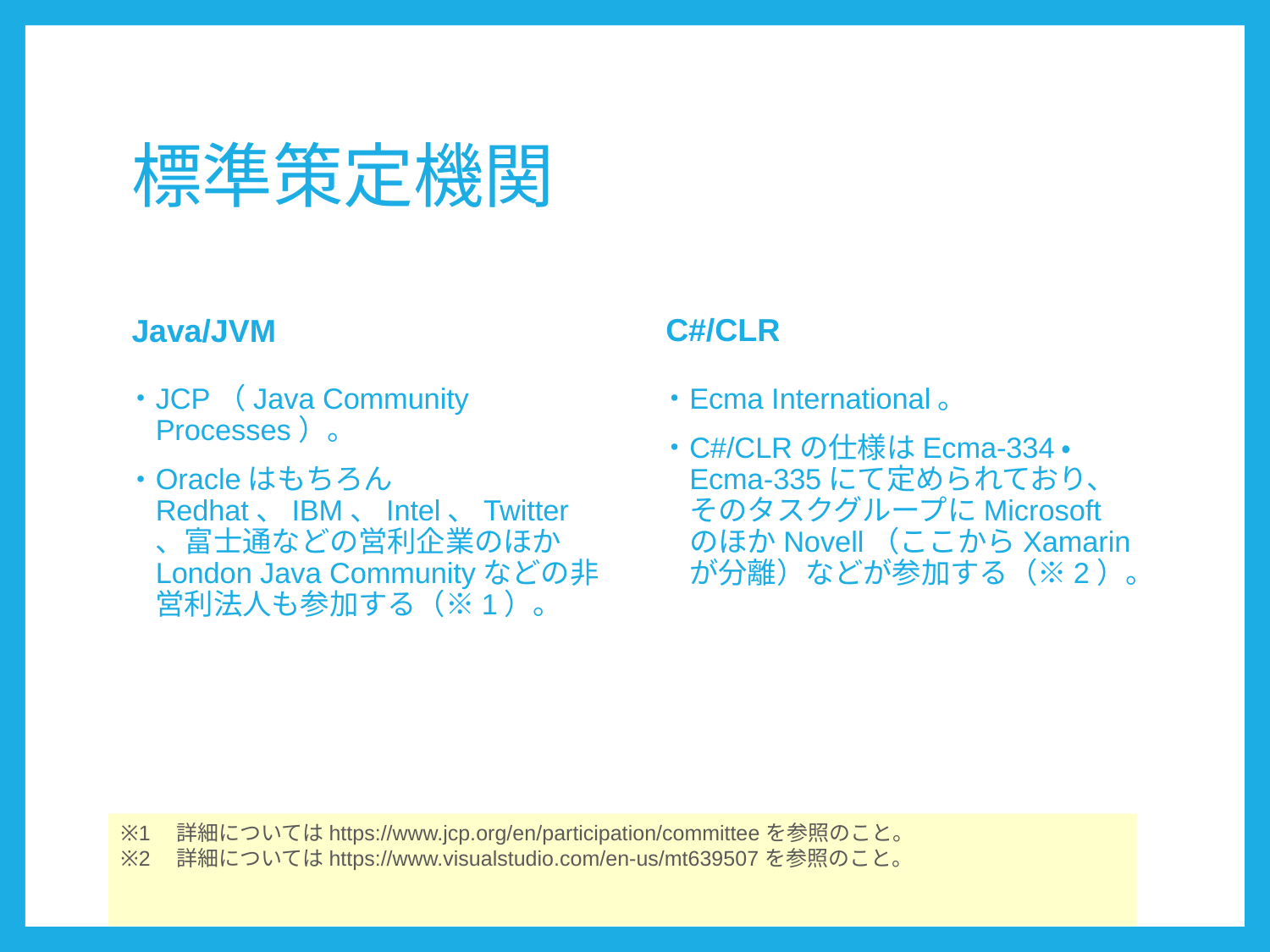

# 標準策定機関
C#/CLR
Java/JVM
Ecma International。
C#/CLRの仕様はEcma-334・Ecma-335にて定められており、そのタスクグループにMicrosoftのほかNovell（ここからXamarinが分離）などが参加する（※2）。

JCP（Java Community Processes）。
OracleはもちろんRedhat、IBM、Intel、Twitter、富士通などの営利企業のほかLondon Java Communityなどの非営利法人も参加する（※1）。
※1　詳細についてはhttps://www.jcp.org/en/participation/committeeを参照のこと。
※2　詳細についてはhttps://www.visualstudio.com/en-us/mt639507を参照のこと。